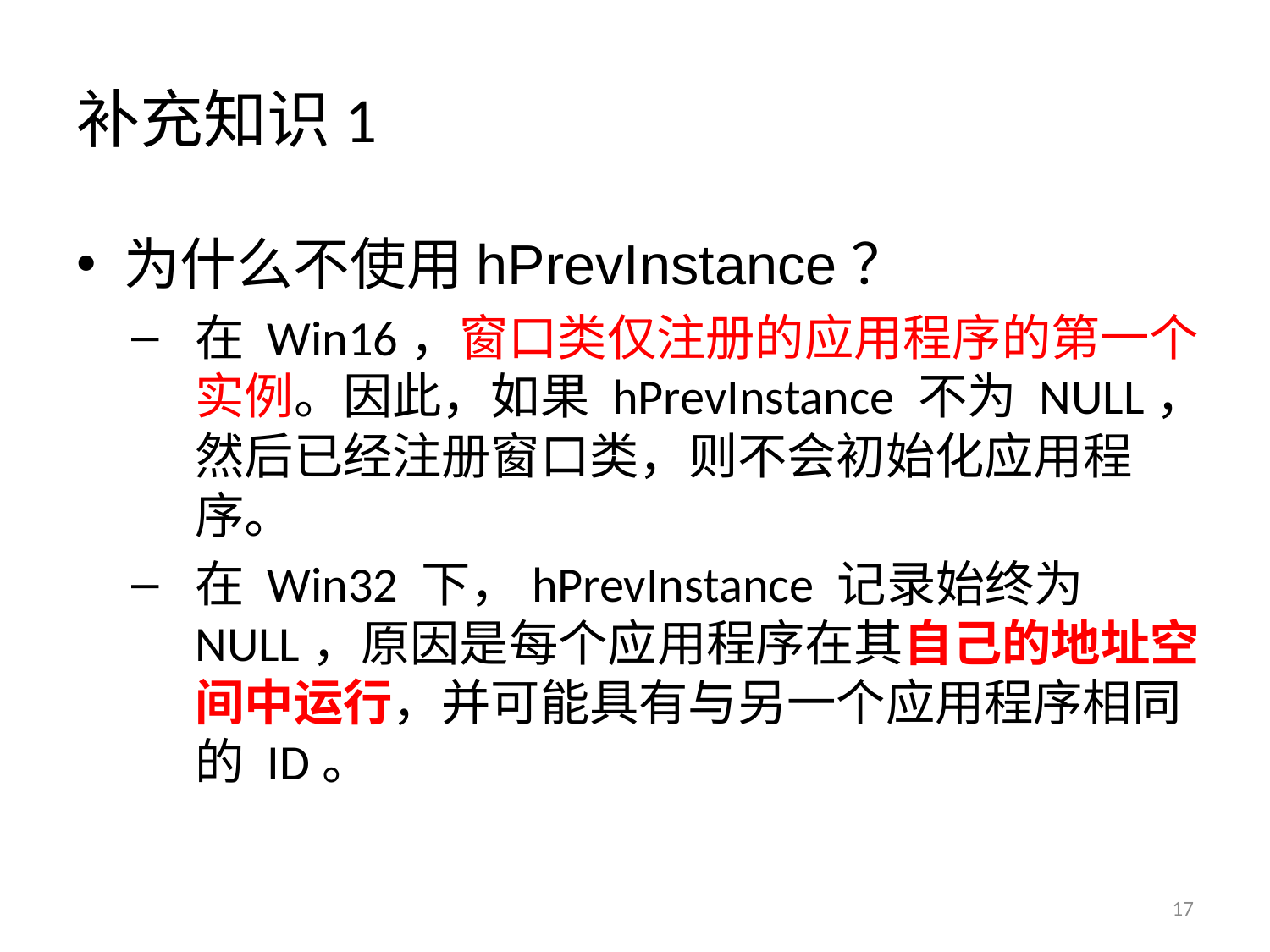

# 补充知识1
为什么不使用hPrevInstance？
在 Win16，窗口类仅注册的应用程序的第一个实例。因此，如果 hPrevInstance 不为 NULL，然后已经注册窗口类，则不会初始化应用程序。
在 Win32 下，hPrevInstance 记录始终为 NULL，原因是每个应用程序在其自己的地址空间中运行，并可能具有与另一个应用程序相同的 ID。

17